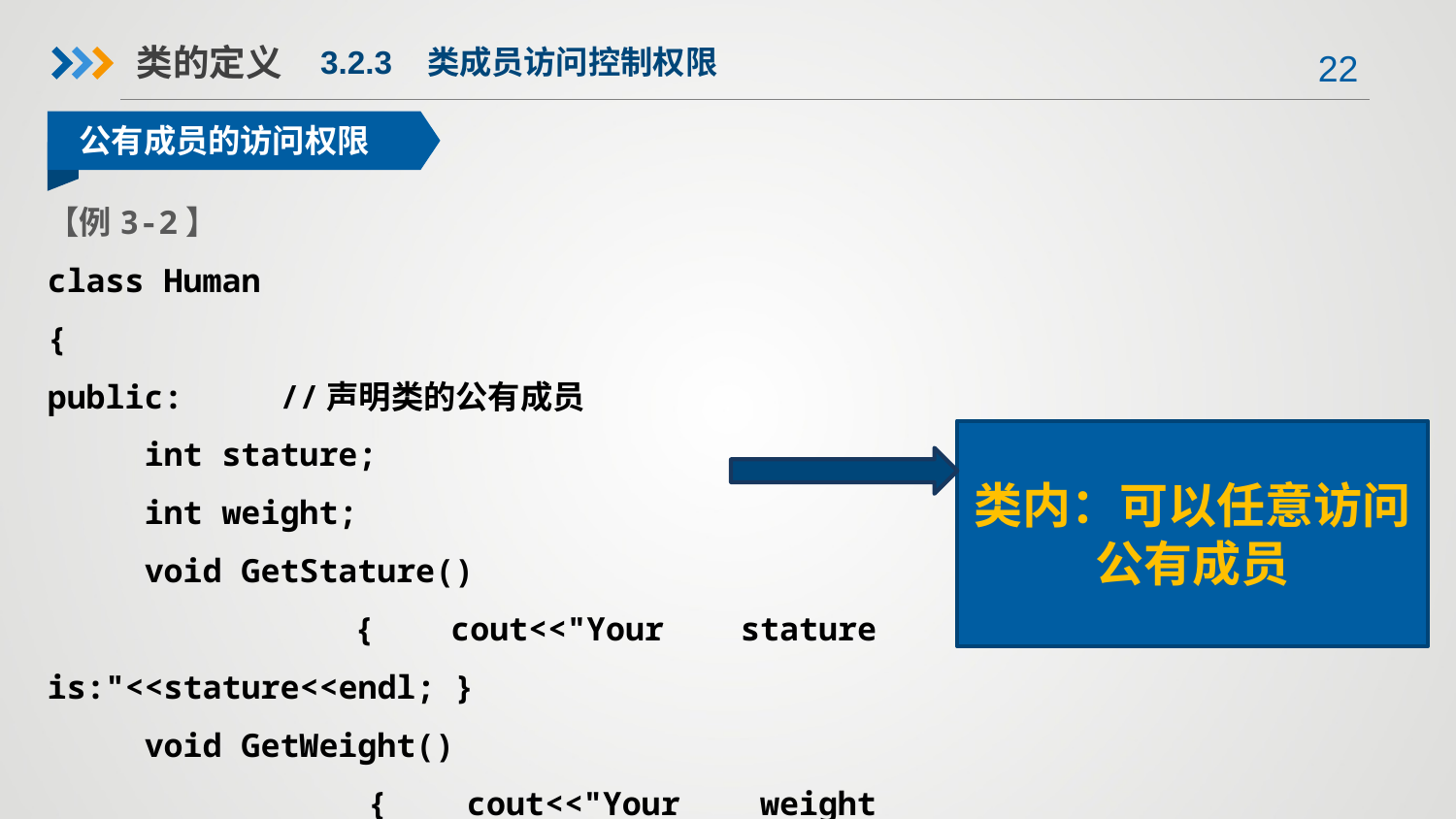

类的定义
3.2.3   类成员访问控制权限

公有成员的访问权限

【例3-2】
class Human
{
public:     //声明类的公有成员
     int stature;
     int weight;
     void GetStature()
    { cout<<"Your stature is:"<<stature<<endl; }
     void GetWeight()
    { cout<<"Your weight is:"<<weight<<endl;}
 };
类内：可以任意访问公有成员